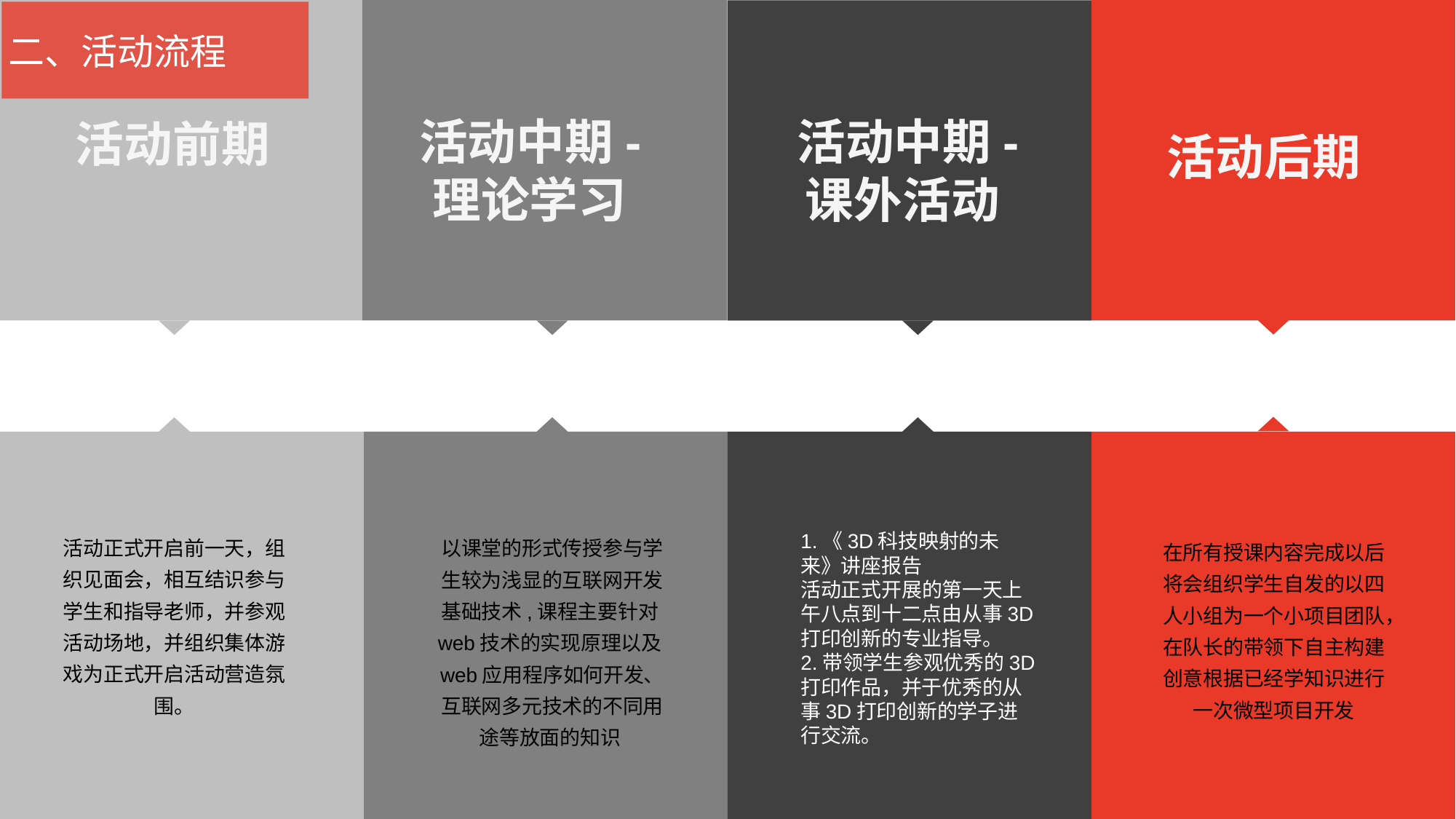

二、活动流程
 活动中期-理论学习
活动中期-
课外活动
活动前期
活动后期

活动正式开启前一天，组织见面会，相互结识参与学生和指导老师，并参观活动场地，并组织集体游戏为正式开启活动营造氛围。

以课堂的形式传授参与学生较为浅显的互联网开发基础技术,课程主要针对web技术的实现原理以及web应用程序如何开发、互联网多元技术的不同用途等放面的知识
1.《3D科技映射的未来》讲座报告
活动正式开展的第一天上午八点到十二点由从事3D打印创新的专业指导。
2.带领学生参观优秀的3D打印作品，并于优秀的从事3D打印创新的学子进行交流。

在所有授课内容完成以后将会组织学生自发的以四人小组为一个小项目团队，在队长的带领下自主构建创意根据已经学知识进行一次微型项目开发